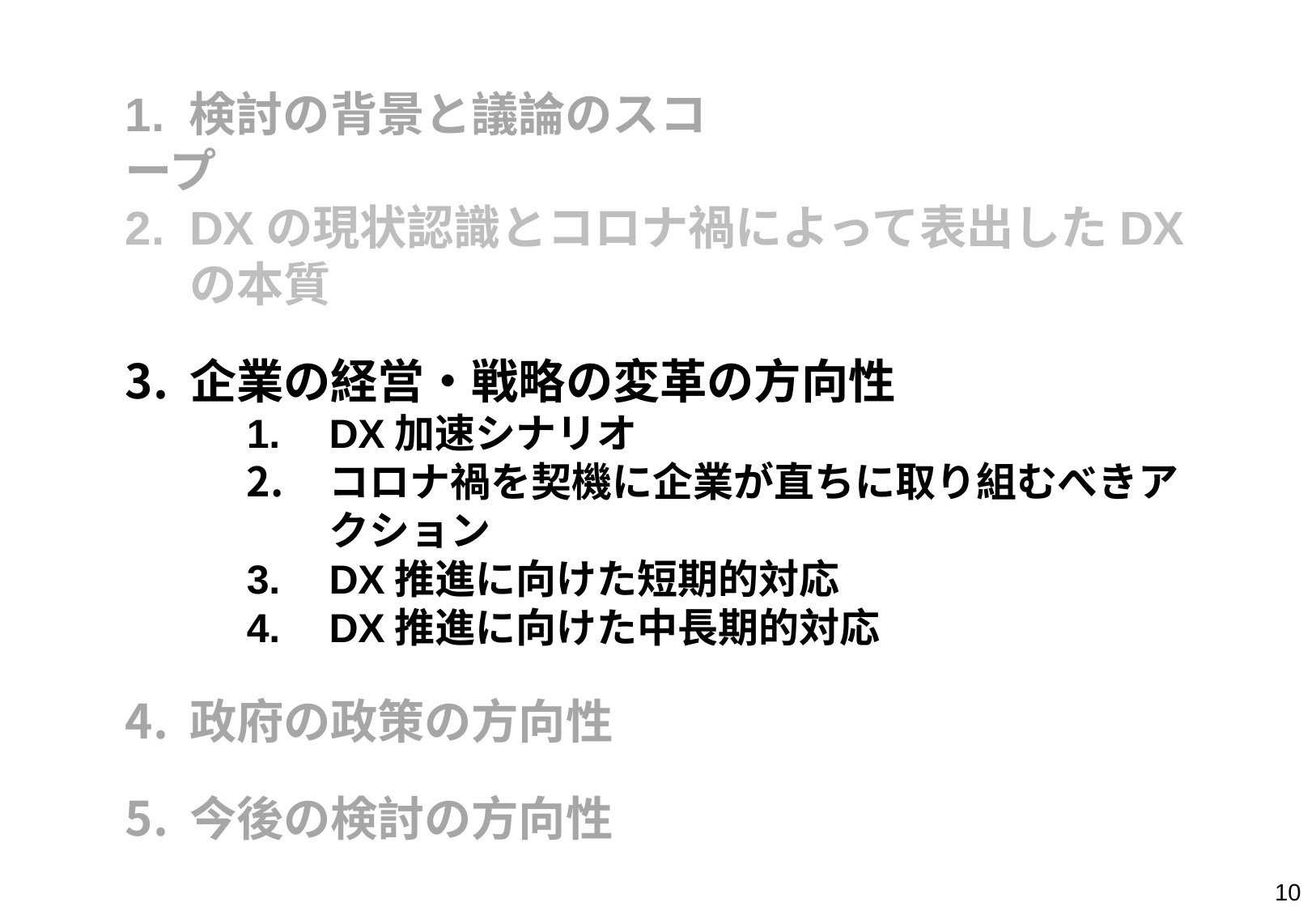

# 1. 検討の背景と議論のスコープ
DXの現状認識とコロナ禍によって表出したDXの本質

企業の経営・戦略の変革の方向性
DX加速シナリオ
コロナ禍を契機に企業が直ちに取り組むべきアクション
DX推進に向けた短期的対応
DX推進に向けた中長期的対応

政府の政策の方向性

今後の検討の方向性
10